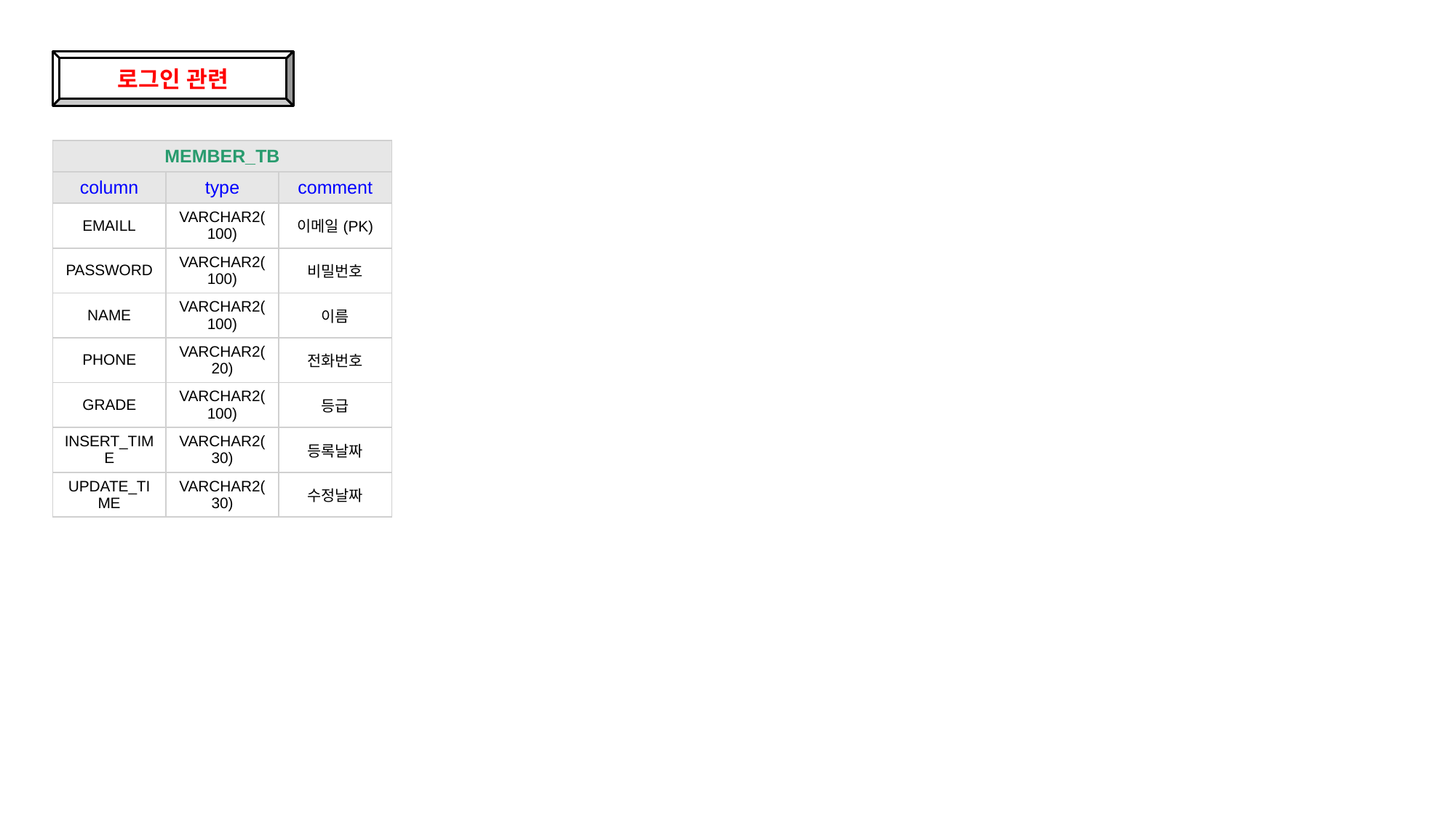

로그인 관련
| MEMBER\_TB |  |  |
| --- | --- | --- |
| column | type | comment |
| EMAILL | VARCHAR2(100) | 이메일(PK) |
| PASSWORD | VARCHAR2(100) | 비밀번호 |
| NAME | VARCHAR2(100) | 이름 |
| PHONE | VARCHAR2(20) | 전화번호 |
| GRADE | VARCHAR2(100) | 등급 |
| INSERT\_TIME | VARCHAR2(30) | 등록날짜 |
| UPDATE\_TIME | VARCHAR2(30) | 수정날짜 |